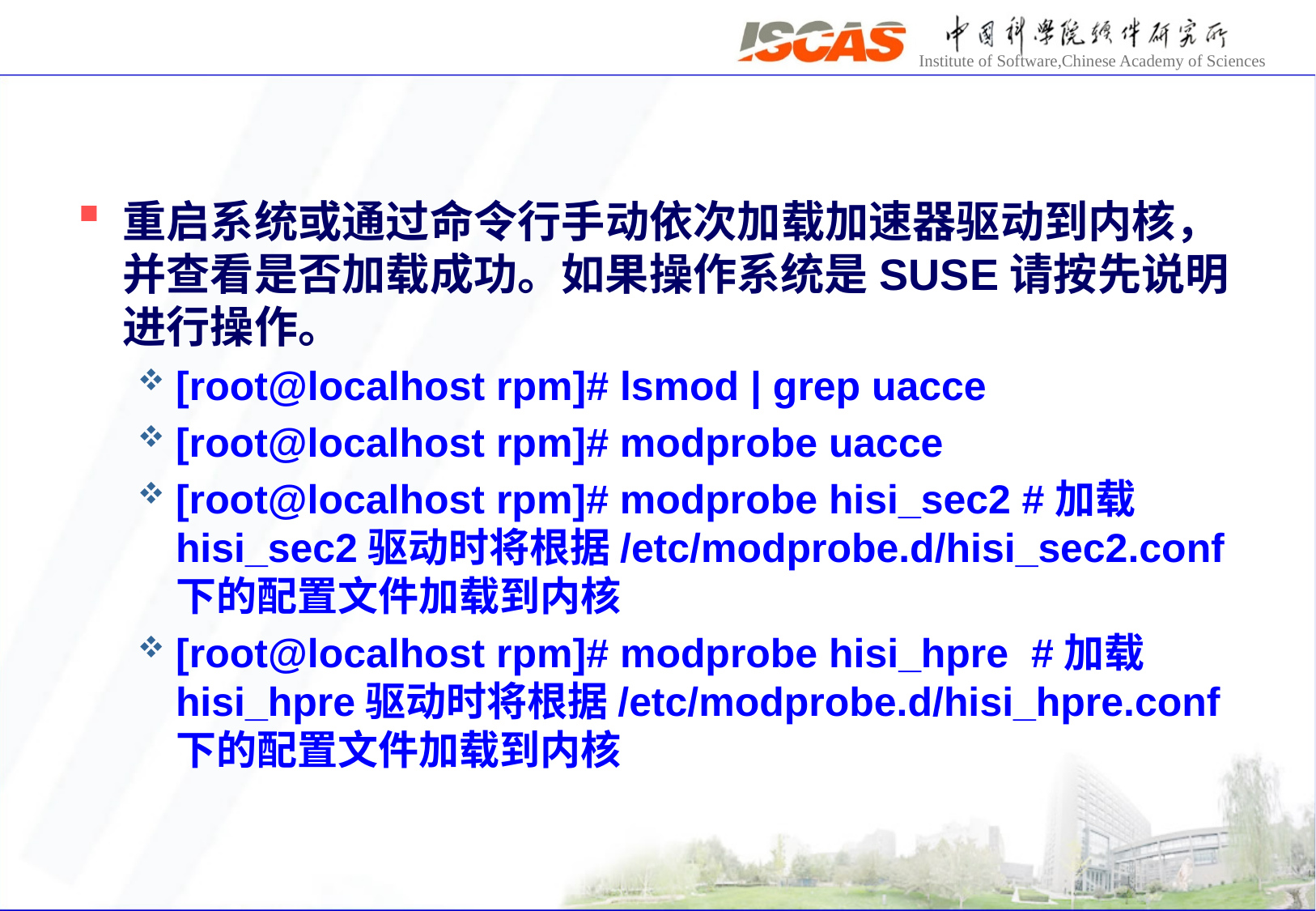

#
重启系统或通过命令行手动依次加载加速器驱动到内核，并查看是否加载成功。如果操作系统是SUSE请按先说明进行操作。
[root@localhost rpm]# lsmod | grep uacce
[root@localhost rpm]# modprobe uacce
[root@localhost rpm]# modprobe hisi_sec2 #加载hisi_sec2驱动时将根据/etc/modprobe.d/hisi_sec2.conf 下的配置文件加载到内核
[root@localhost rpm]# modprobe hisi_hpre  #加载hisi_hpre驱动时将根据/etc/modprobe.d/hisi_hpre.conf 下的配置文件加载到内核